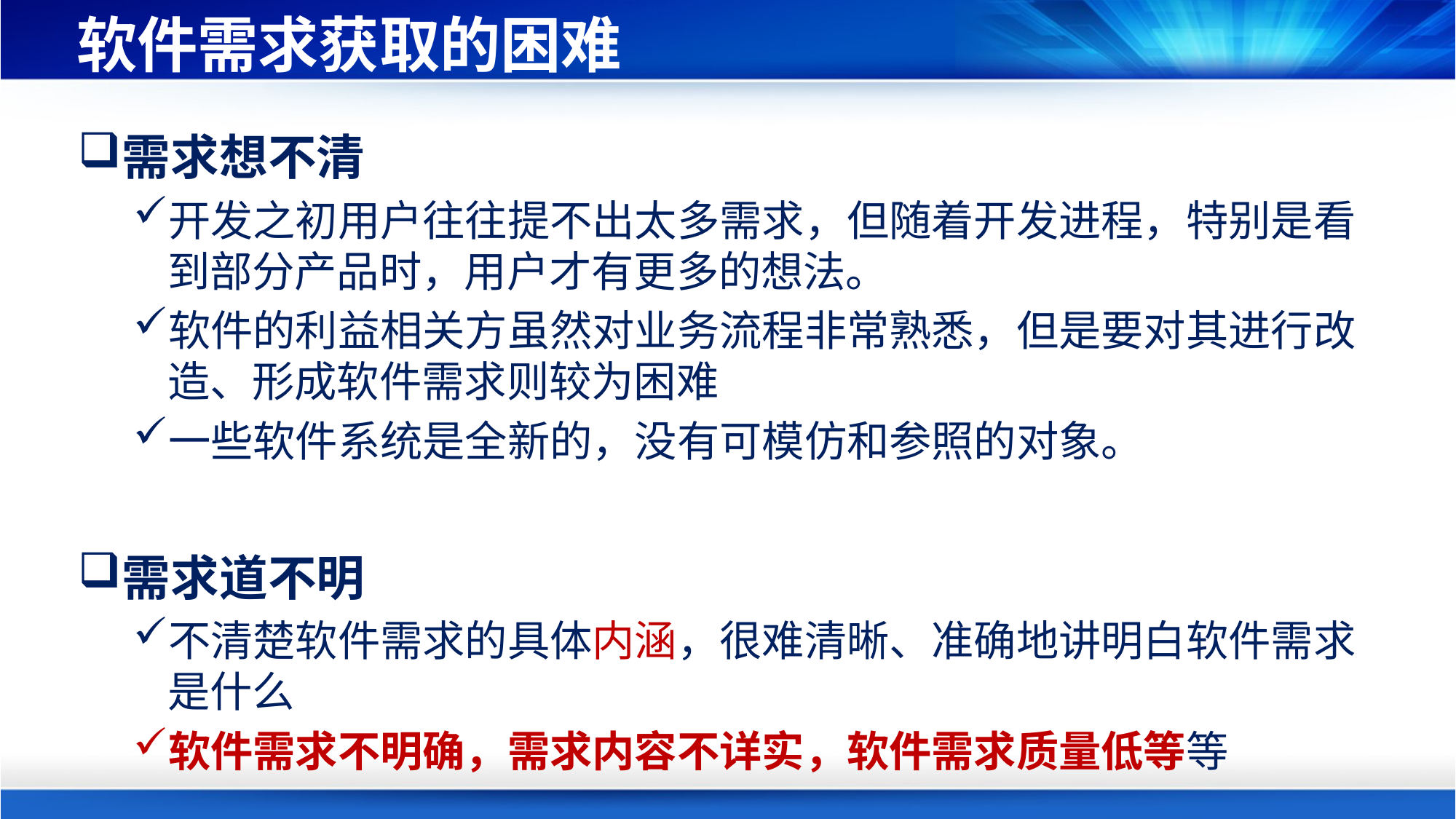

# 软件需求获取的困难
需求想不清
开发之初用户往往提不出太多需求，但随着开发进程，特别是看到部分产品时，用户才有更多的想法。
软件的利益相关方虽然对业务流程非常熟悉，但是要对其进行改造、形成软件需求则较为困难
一些软件系统是全新的，没有可模仿和参照的对象。

需求道不明
不清楚软件需求的具体内涵，很难清晰、准确地讲明白软件需求是什么
软件需求不明确，需求内容不详实，软件需求质量低等等